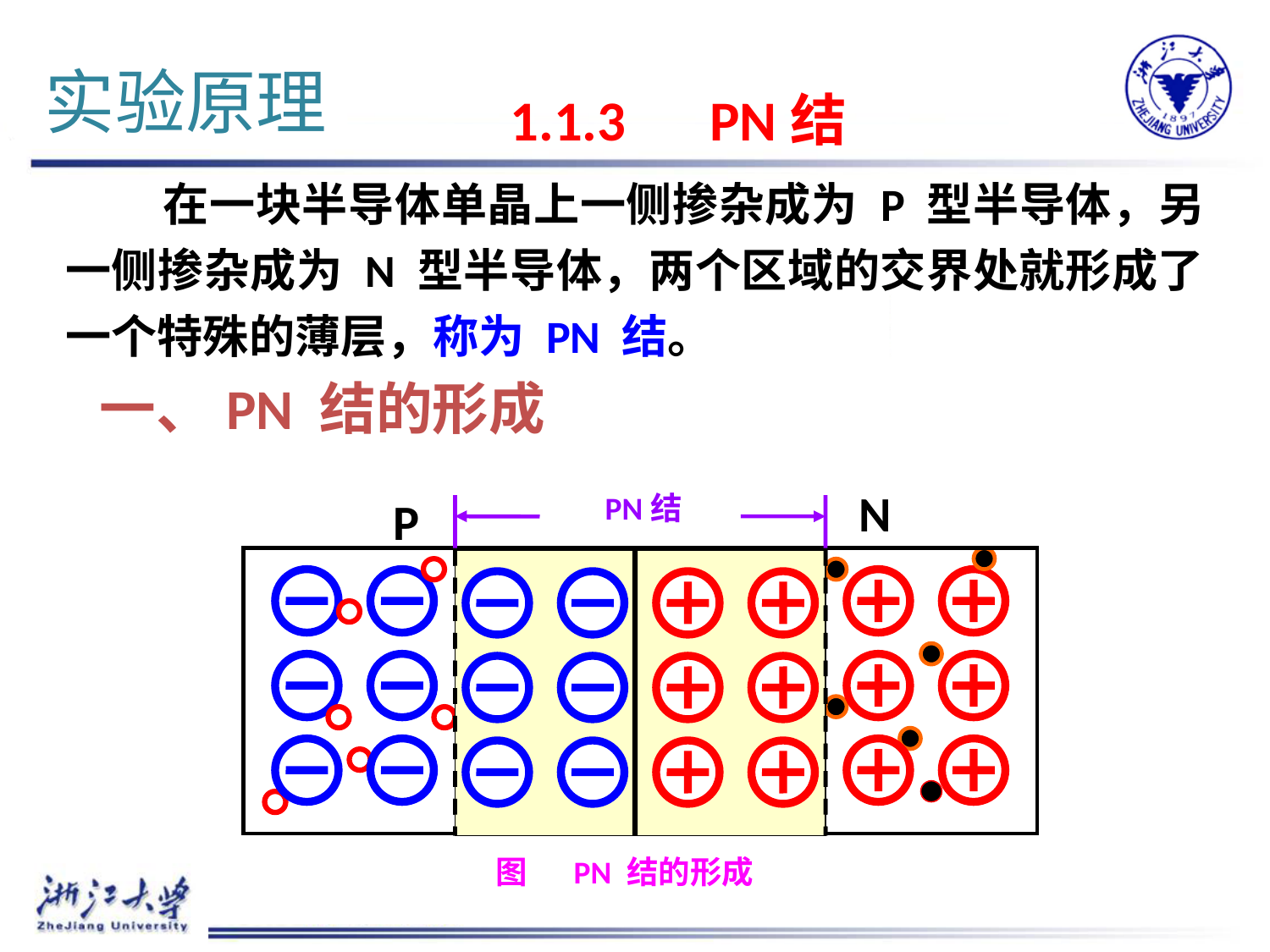

# 实验原理
1.1.3　PN结
        在一块半导体单晶上一侧掺杂成为 P 型半导体，另一侧掺杂成为 N 型半导体，两个区域的交界处就形成了一个特殊的薄层，称为 PN 结。
一、PN 结的形成
N
P

PN结

图 　PN 结的形成